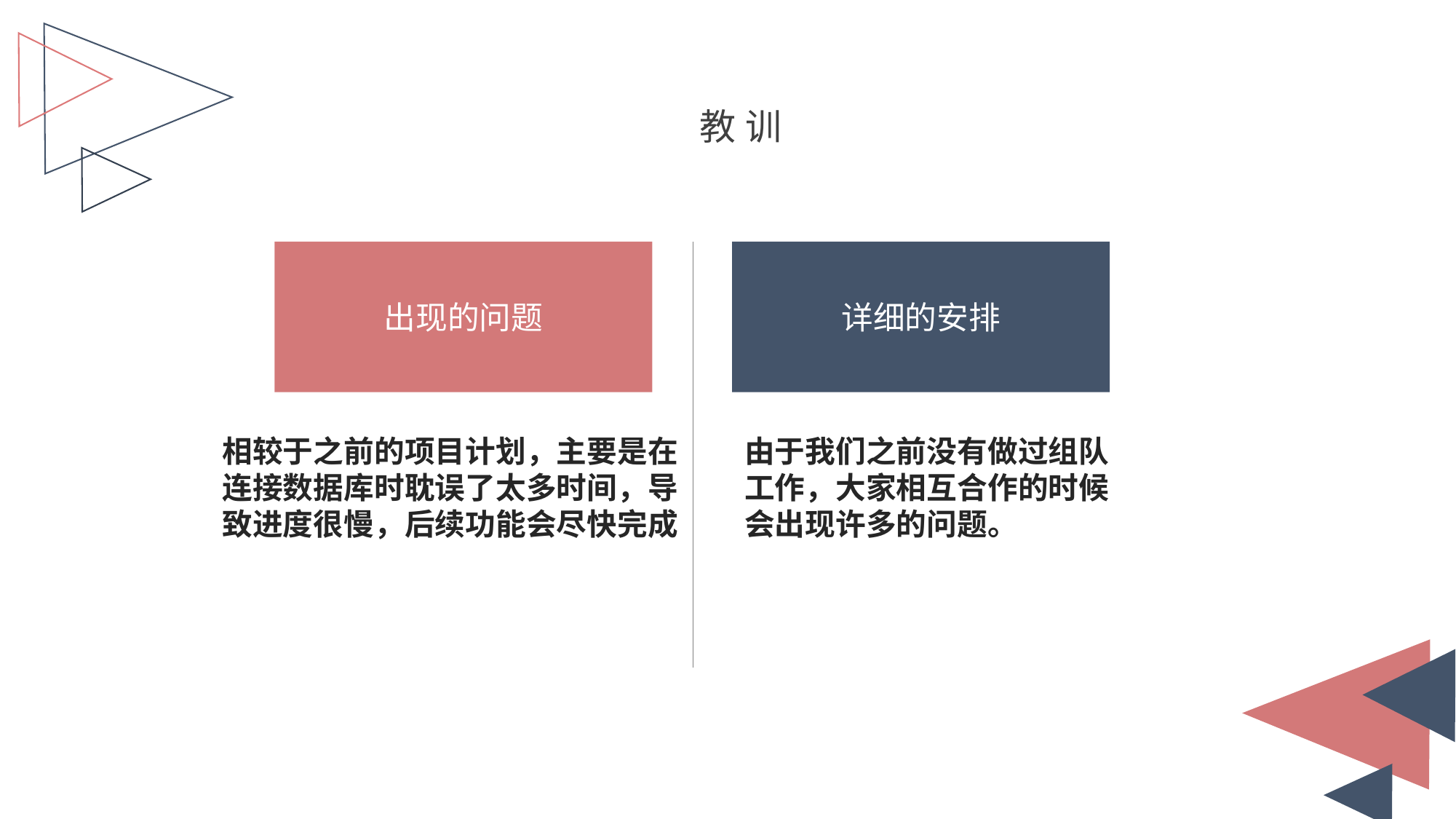

教训
出现的问题
详细的安排
相较于之前的项目计划，主要是在连接数据库时耽误了太多时间，导致进度很慢，后续功能会尽快完成
由于我们之前没有做过组队工作，大家相互合作的时候会出现许多的问题。